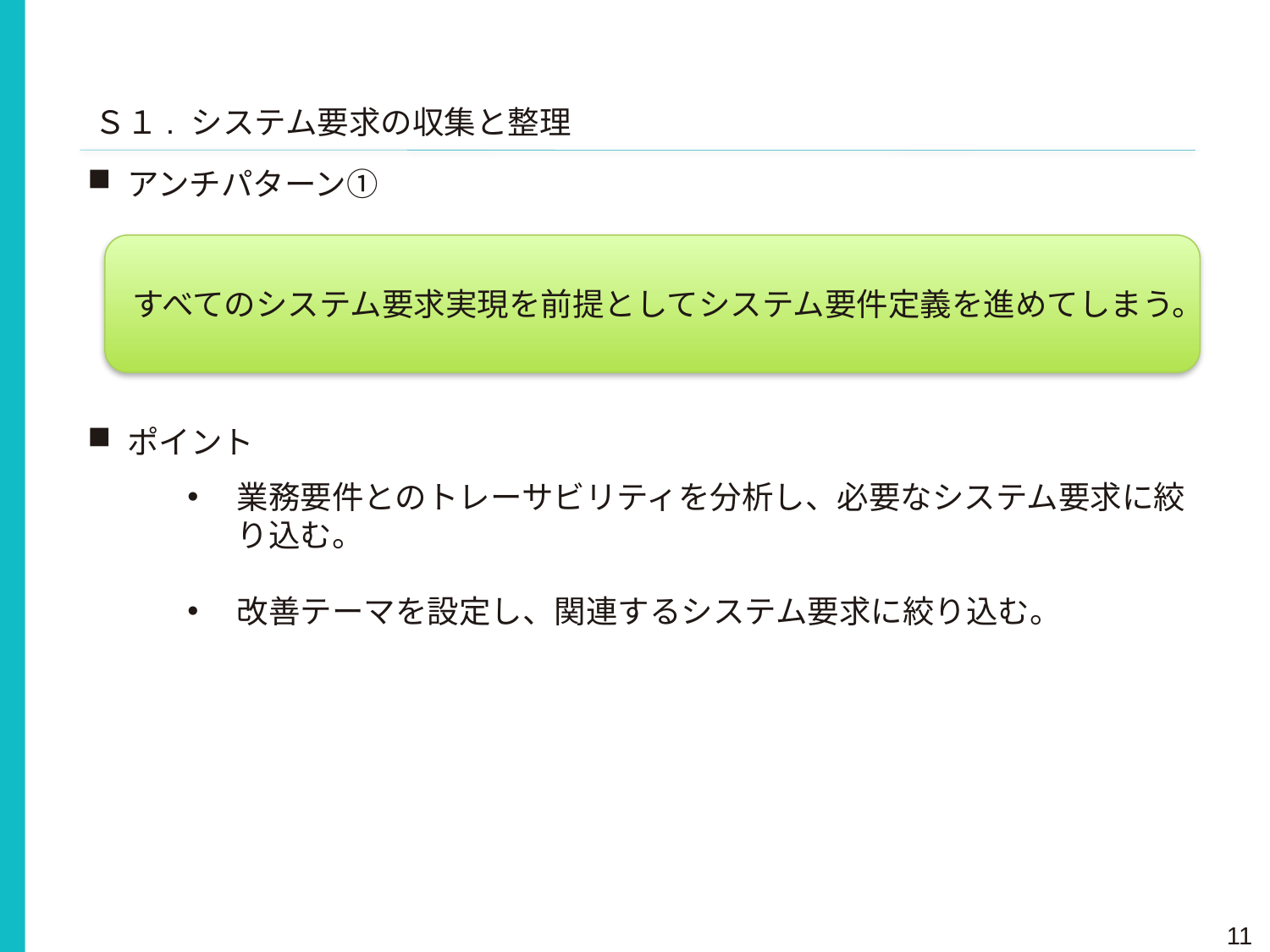

Ｓ１. システム要求の収集と整理
アンチパターン①
すべてのシステム要求実現を前提としてシステム要件定義を進めてしまう。
ポイント

業務要件とのトレーサビリティを分析し、必要なシステム要求に絞り込む。
改善テーマを設定し、関連するシステム要求に絞り込む。
11